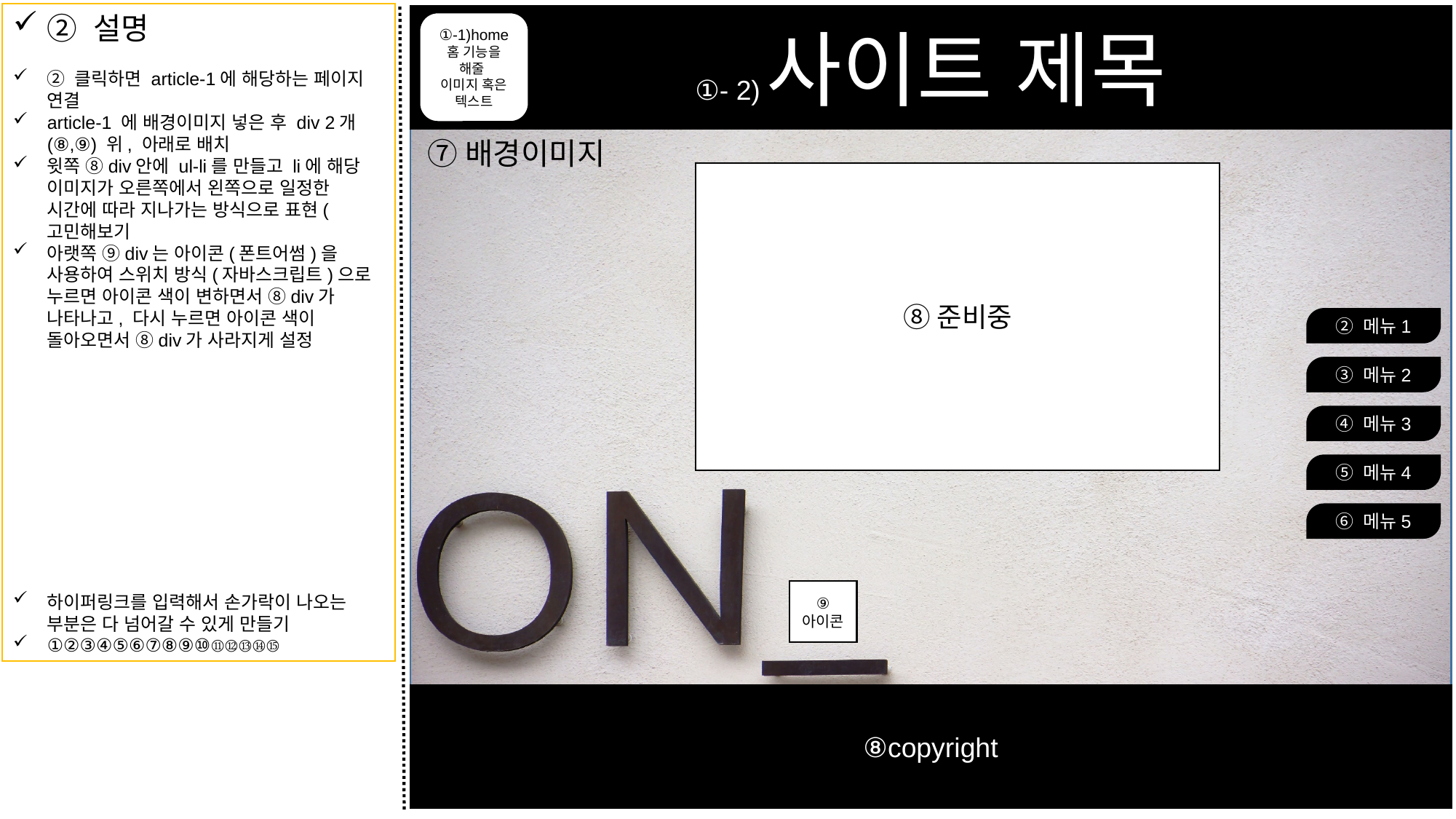

② 설명

② 클릭하면 article-1에 해당하는 페이지 연결
article-1 에 배경이미지 넣은 후 div 2개(⑧,⑨) 위, 아래로 배치
윗쪽 ⑧div안에 ul-li를 만들고 li에 해당 이미지가 오른쪽에서 왼쪽으로 일정한 시간에 따라 지나가는 방식으로 표현(고민해보기
아랫쪽 ⑨div는 아이콘(폰트어썸)을 사용하여 스위치 방식(자바스크립트)으로 누르면 아이콘 색이 변하면서 ⑧div가 나타나고, 다시 누르면 아이콘 색이 돌아오면서 ⑧div가 사라지게 설정

하이퍼링크를 입력해서 손가락이 나오는 부분은 다 넘어갈 수 있게 만들기
①②③④⑤⑥⑦⑧⑨⑩⑪⑫⑬⑭⑮
①- 2)사이트 제목
①-1)home
홈 기능을 해줄
이미지 혹은 텍스트
⑦배경이미지

⑧준비중
② 메뉴1
③ 메뉴2
④ 메뉴3
⑤ 메뉴4
⑥ 메뉴5
⑨
아이콘
⑧copyright